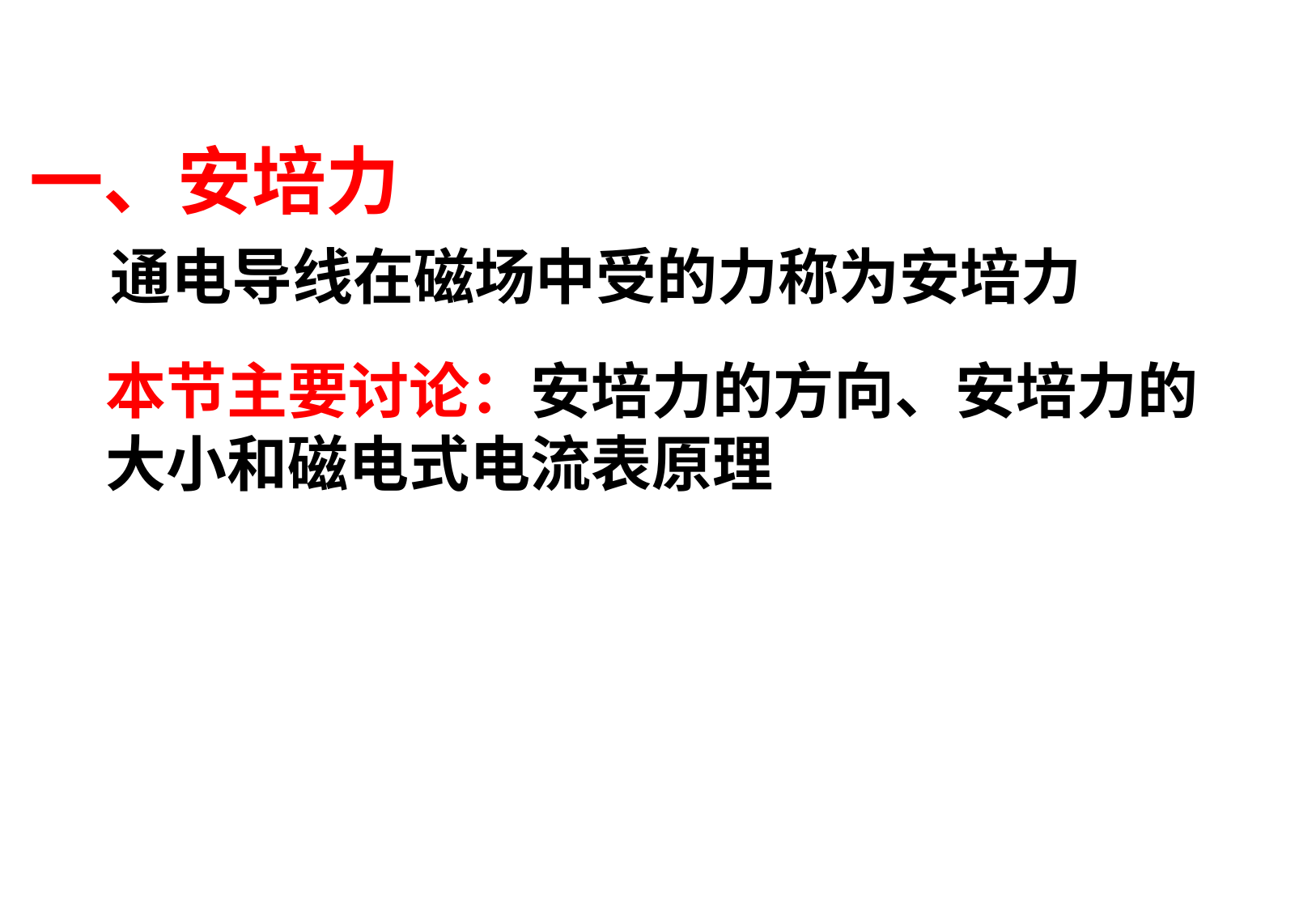

# 一、安培力
通电导线在磁场中受的力称为安培力
本节主要讨论：安培力的方向、安培力的大小和磁电式电流表原理